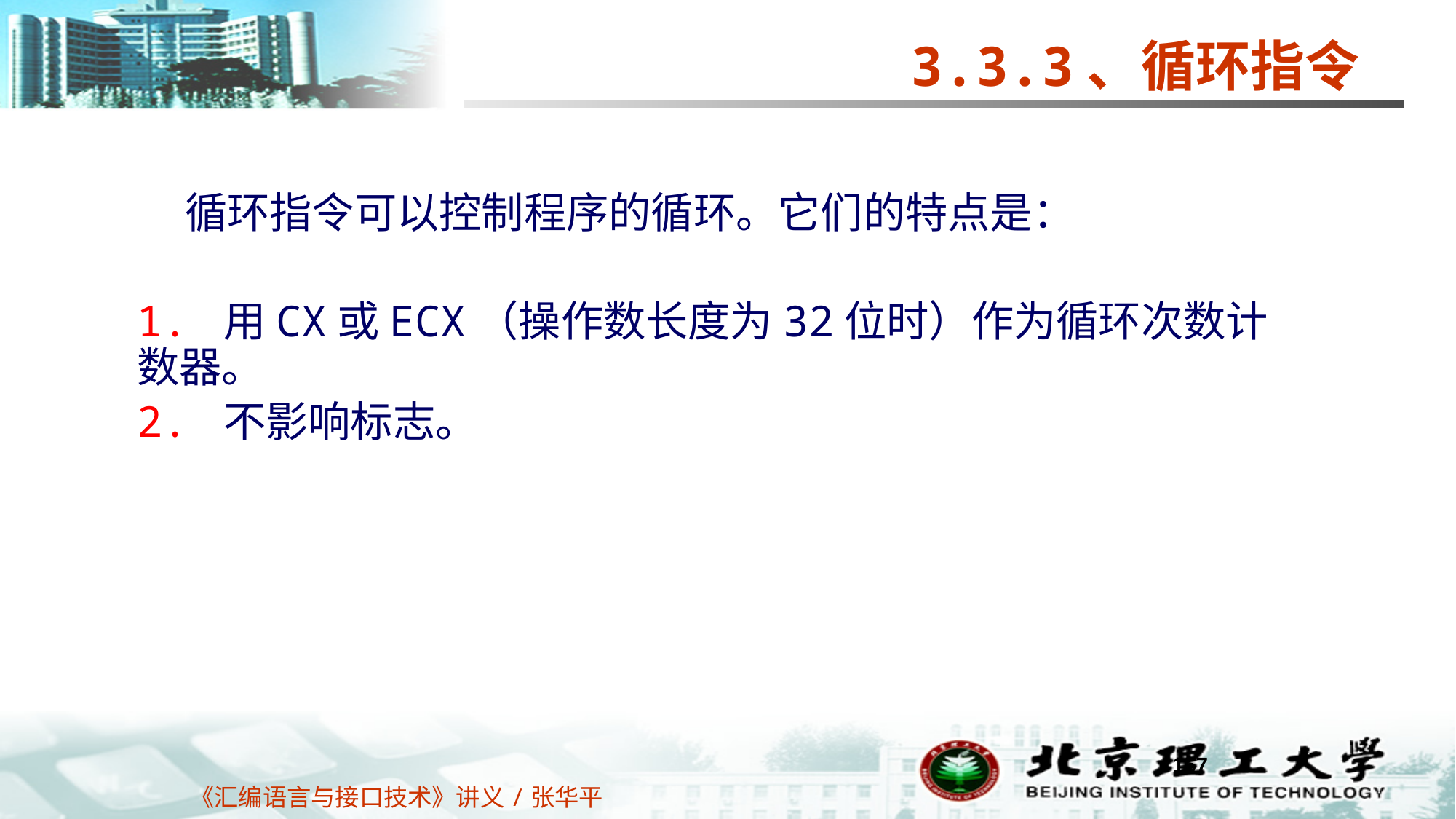

3.3.3、循环指令
    循环指令可以控制程序的循环。它们的特点是：

1. 用CX或ECX（操作数长度为32位时）作为循环次数计数器。
2. 不影响标志。
157